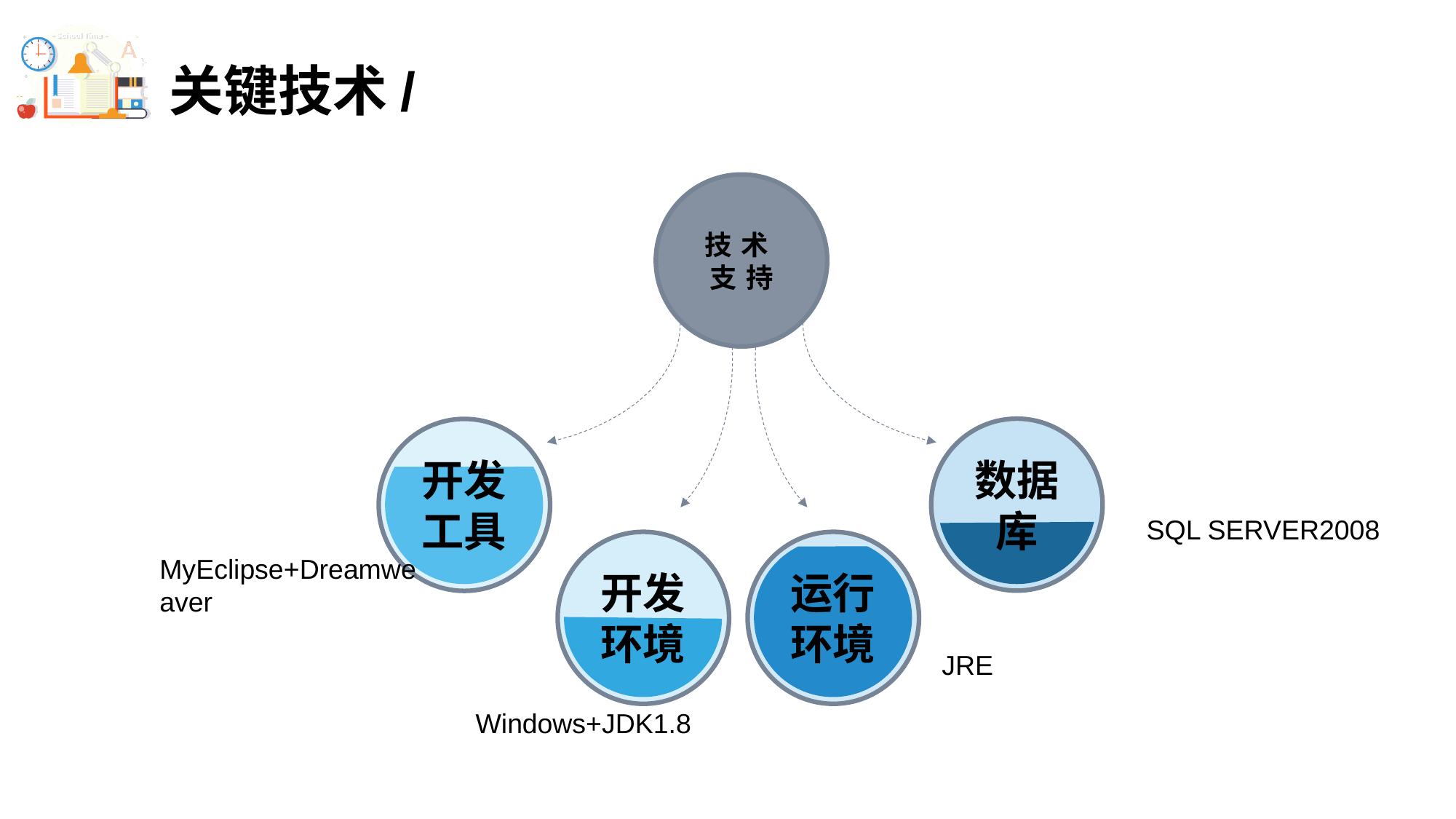

关键技术/

技术支持

开发工具
数据库
SQL SERVER2008

开发环境
运行环境
MyEclipse+Dreamweaver
JRE
Windows+JDK1.8